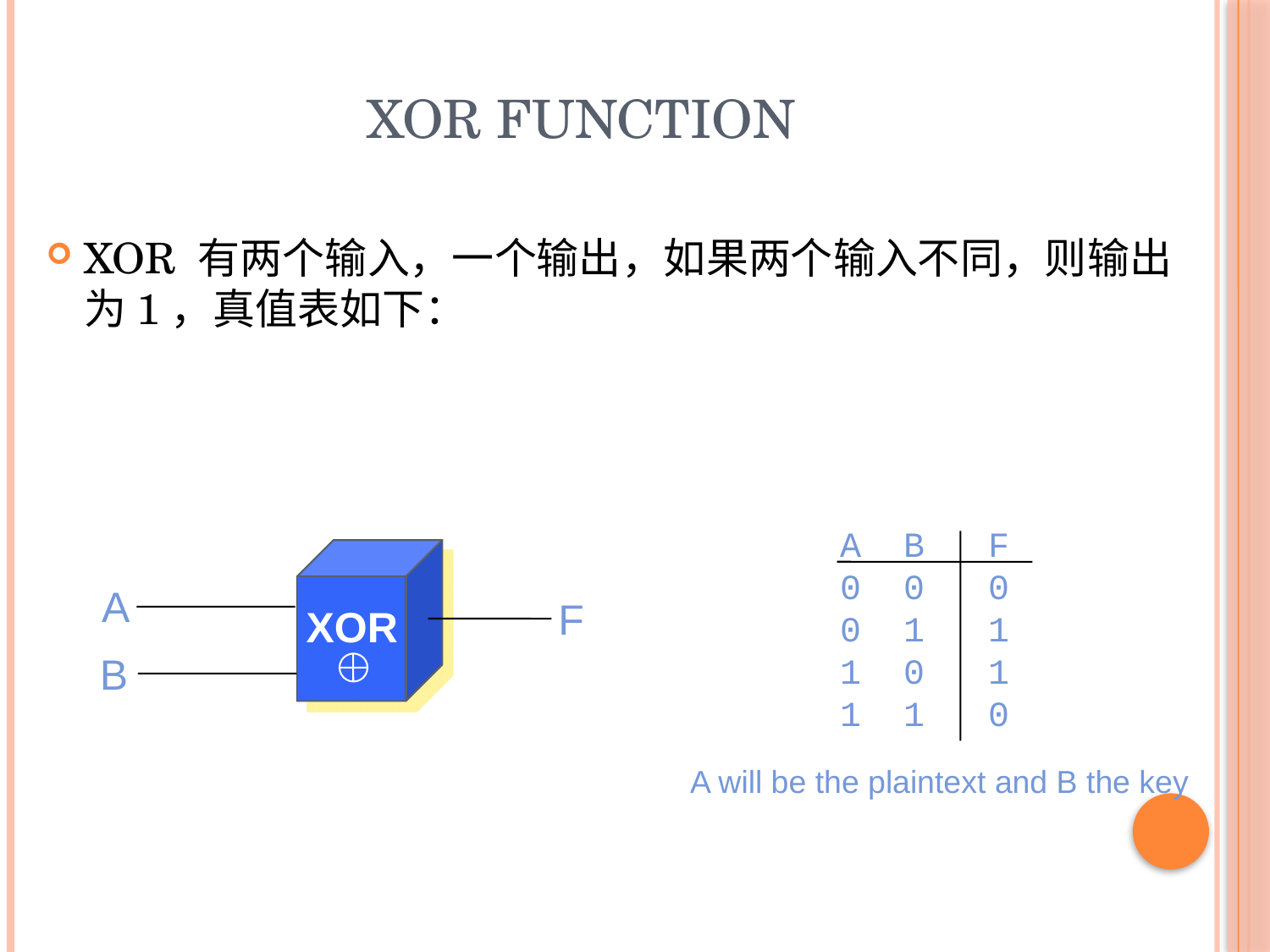

# XOR Function
XOR 有两个输入，一个输出，如果两个输入不同，则输出为1，真值表如下：
A  B   F
0  0   0
0  1   1
1  0   1
1  1   0

A
F

B

A will be the plaintext and B the key
XOR